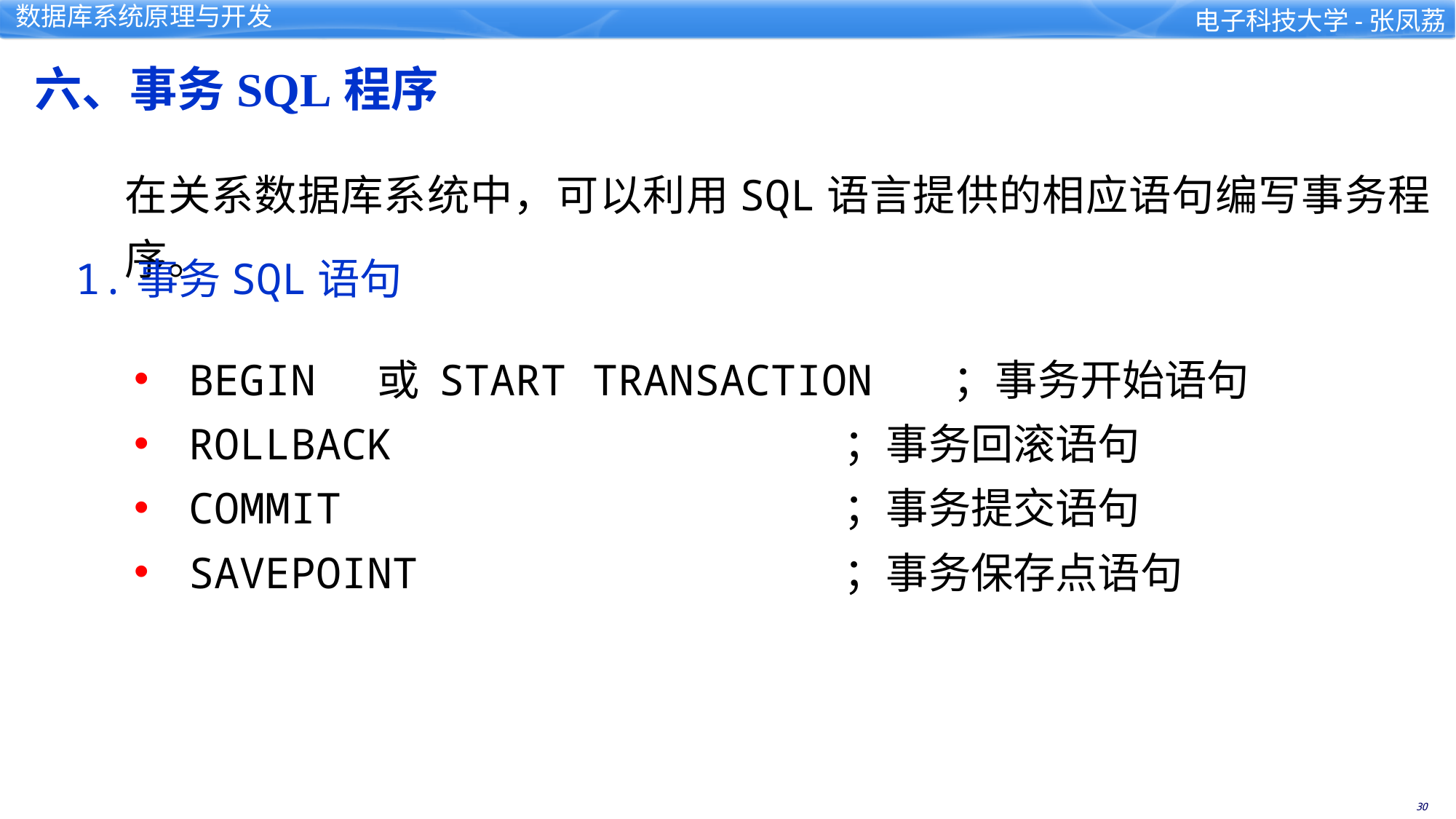

六、事务SQL程序
在关系数据库系统中，可以利用SQL语言提供的相应语句编写事务程序。
1.事务SQL语句
BEGIN  或 START TRANSACTION	；事务开始语句
ROLLBACK					；事务回滚语句
COMMIT					；事务提交语句
SAVEPOINT				；事务保存点语句